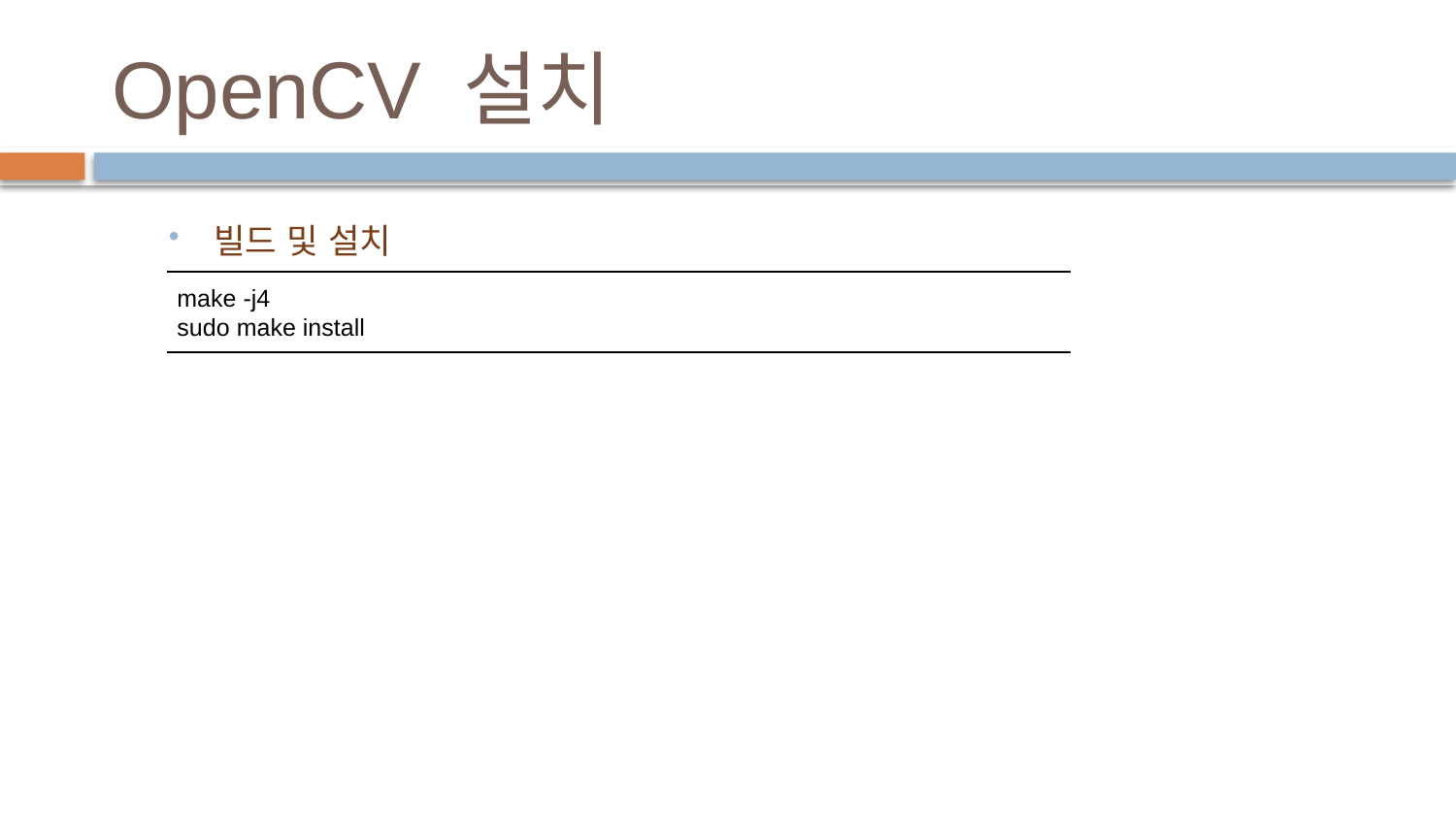

# OpenCV 설치
빌드 및 설치
| make -j4 sudo make install |
| --- |